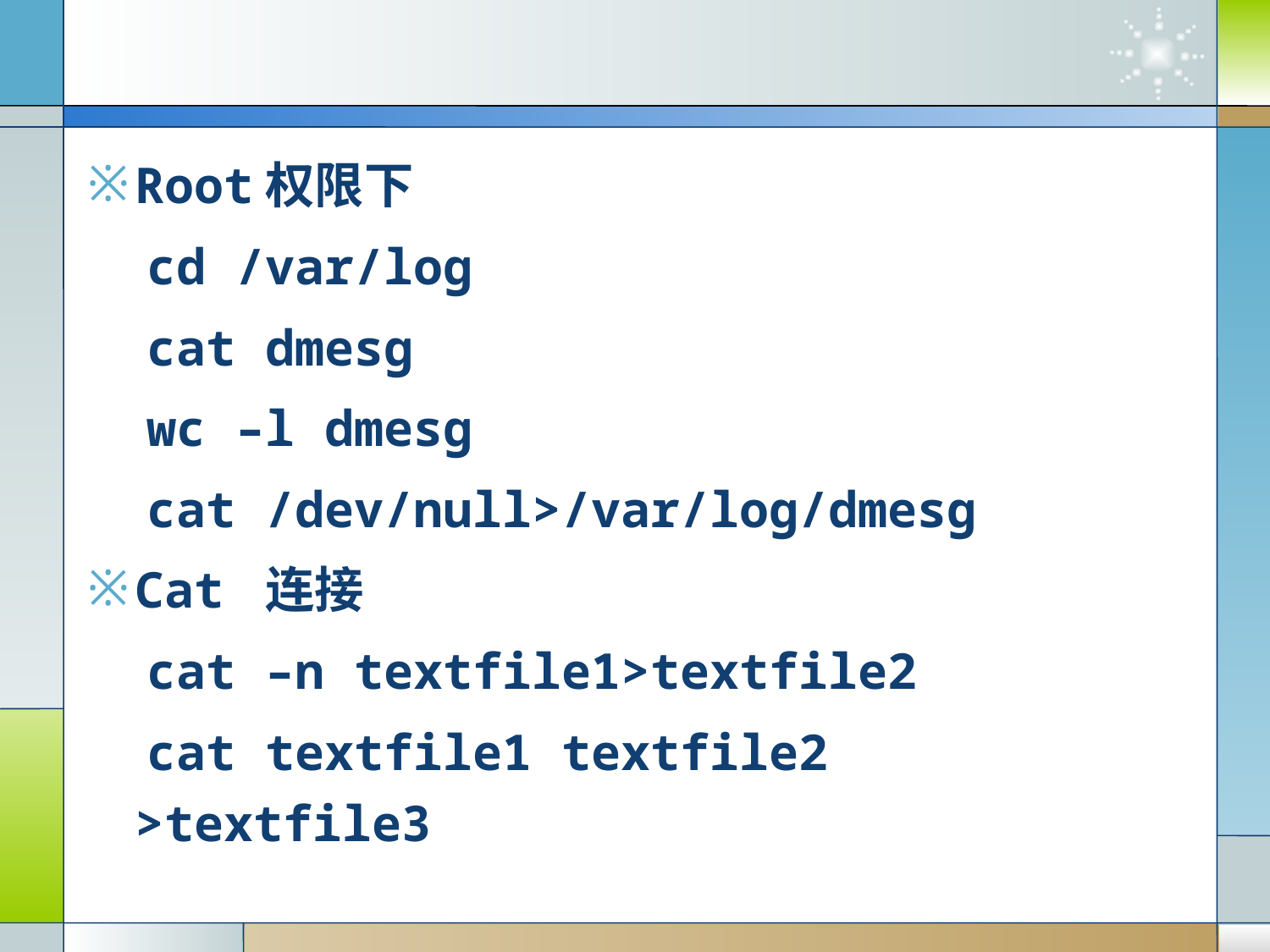

#
Root权限下
  cd /var/log
  cat dmesg
  wc –l dmesg
  cat /dev/null>/var/log/dmesg
Cat 连接
  cat –n textfile1>textfile2
  cat textfile1 textfile2 >textfile3
92